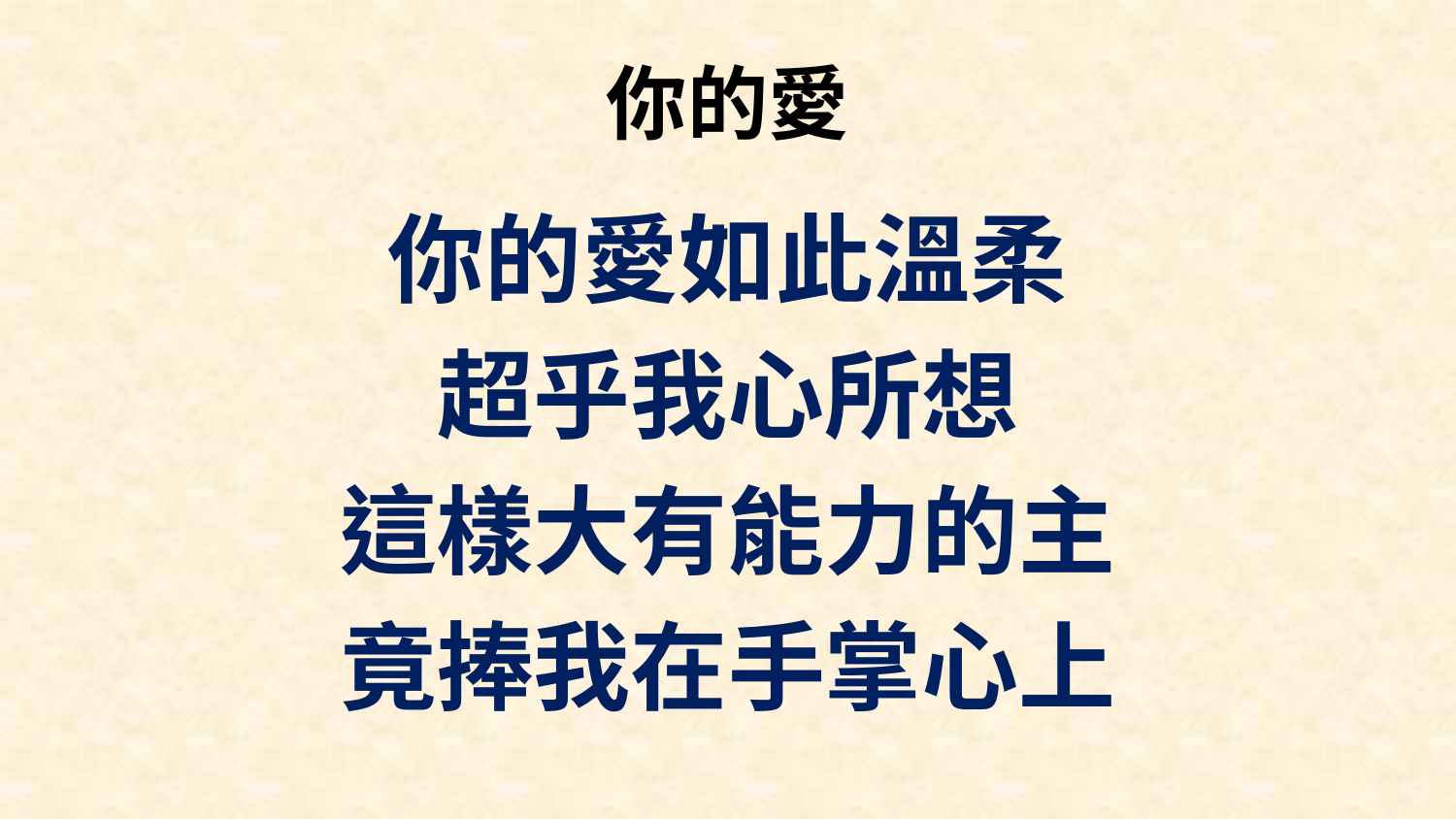

# 你的愛
你的愛如此溫柔
超乎我心所想
這樣大有能力的主
竟捧我在手掌心上